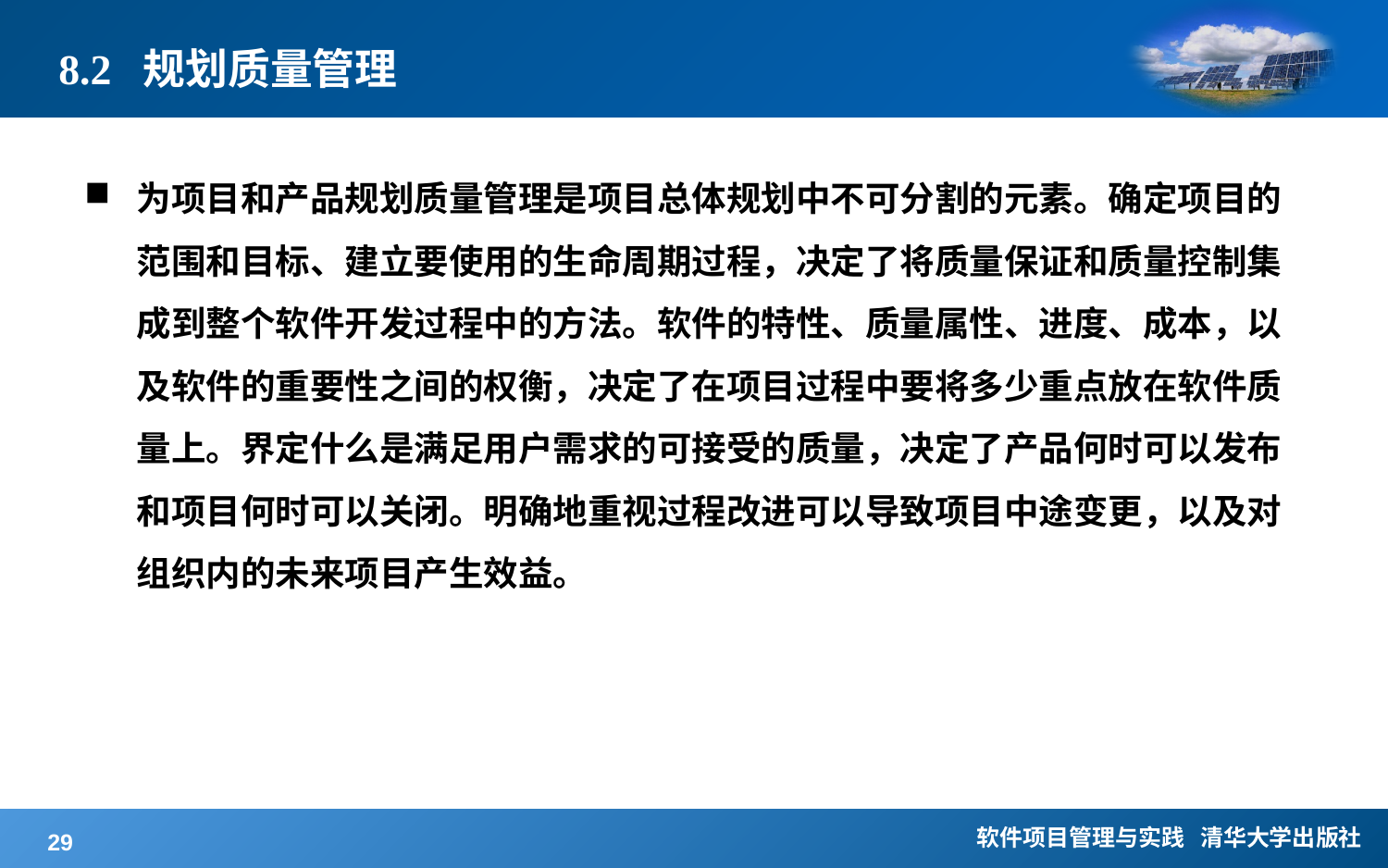

# 8.2  规划质量管理
为项目和产品规划质量管理是项目总体规划中不可分割的元素。确定项目的范围和目标、建立要使用的生命周期过程，决定了将质量保证和质量控制集成到整个软件开发过程中的方法。软件的特性、质量属性、进度、成本，以及软件的重要性之间的权衡，决定了在项目过程中要将多少重点放在软件质量上。界定什么是满足用户需求的可接受的质量，决定了产品何时可以发布和项目何时可以关闭。明确地重视过程改进可以导致项目中途变更，以及对组织内的未来项目产生效益。